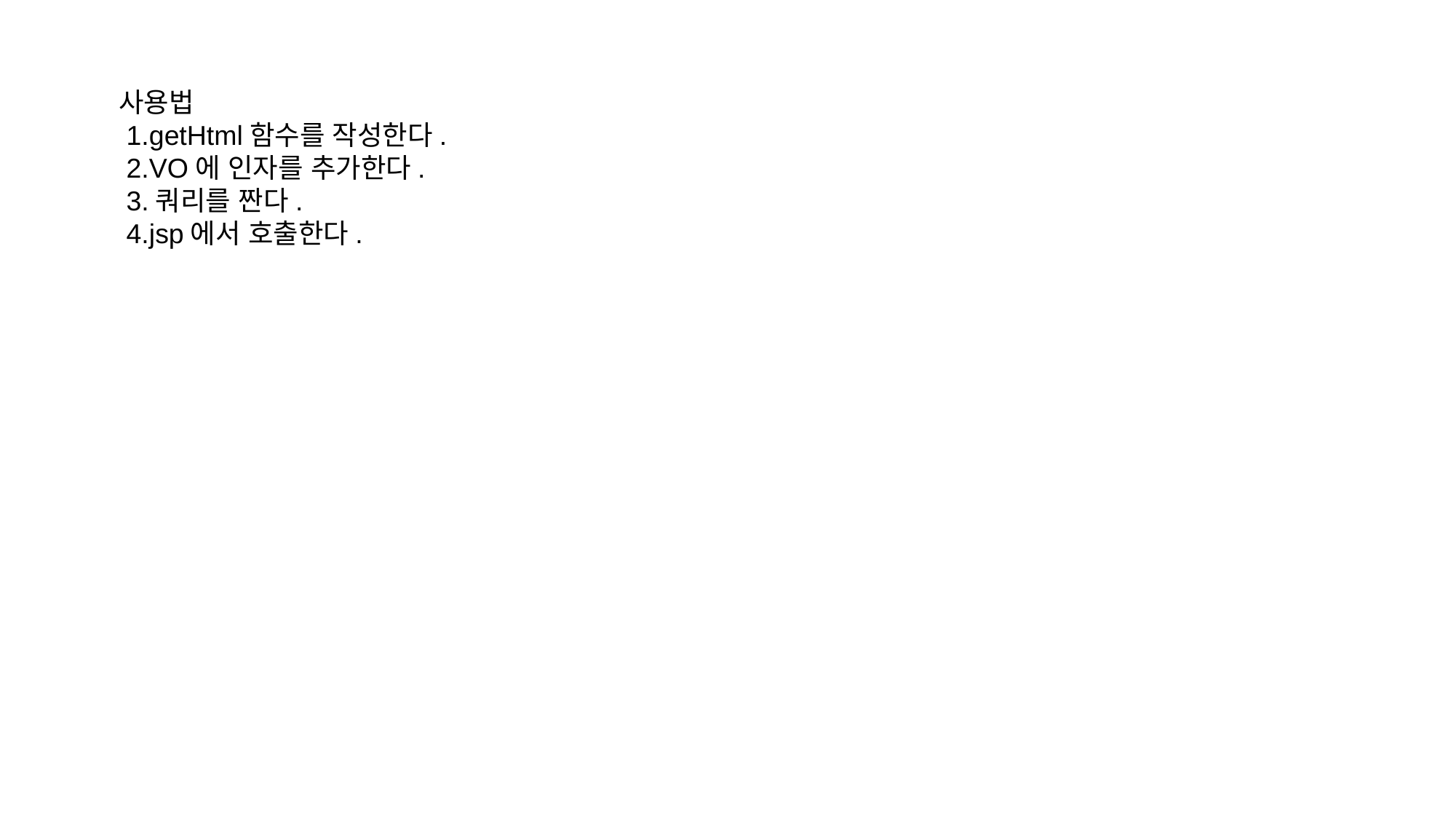

사용법
 1.getHtml함수를 작성한다.
 2.VO에 인자를 추가한다.
 3.쿼리를 짠다.
 4.jsp에서 호출한다.